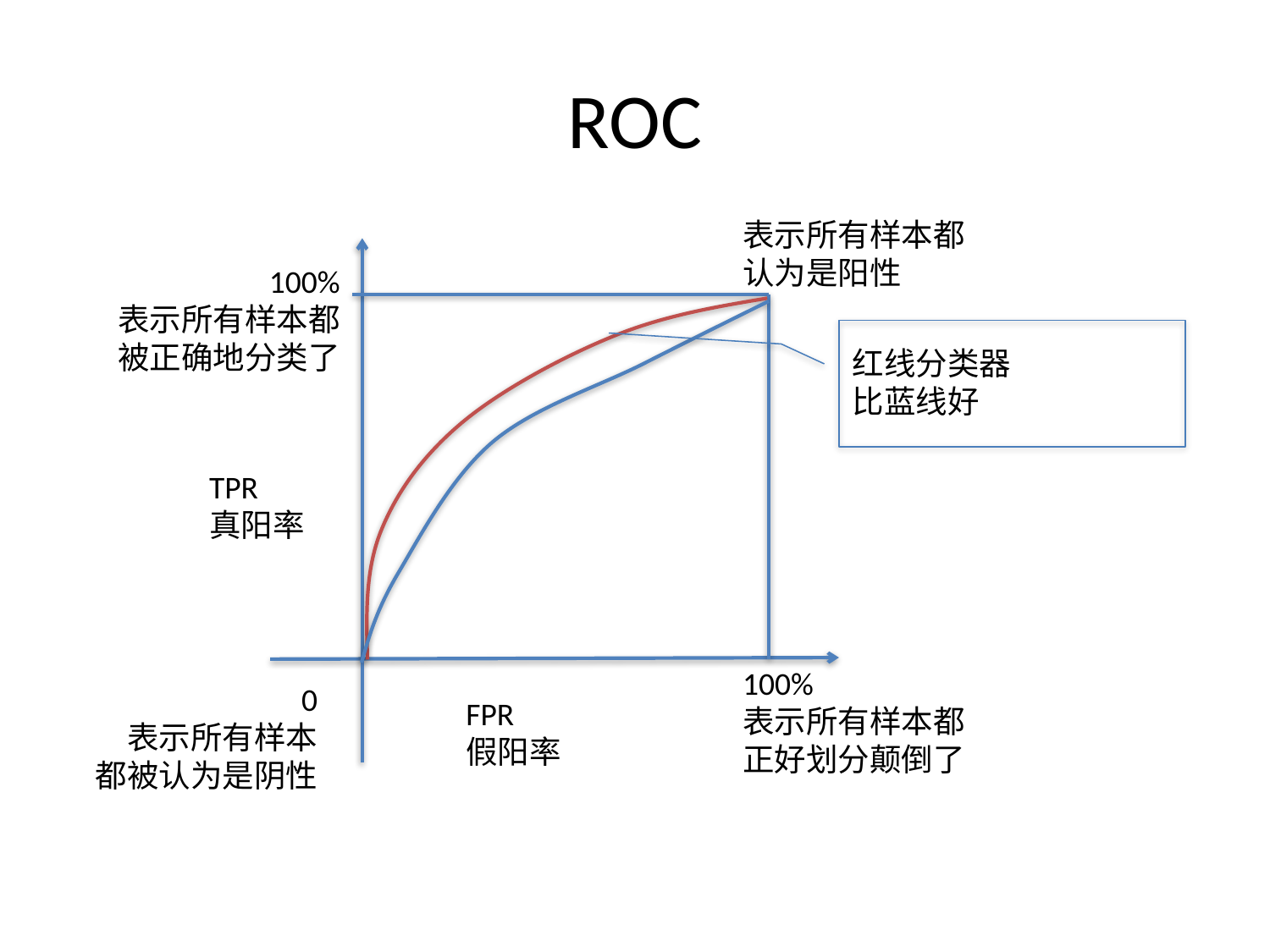

# ROC
表示所有样本都
认为是阳性
100%
表示所有样本都
被正确地分类了

红线分类器
比蓝线好
TPR
真阳率
100%
表示所有样本都
正好划分颠倒了
0
表示所有样本
都被认为是阴性
FPR
假阳率